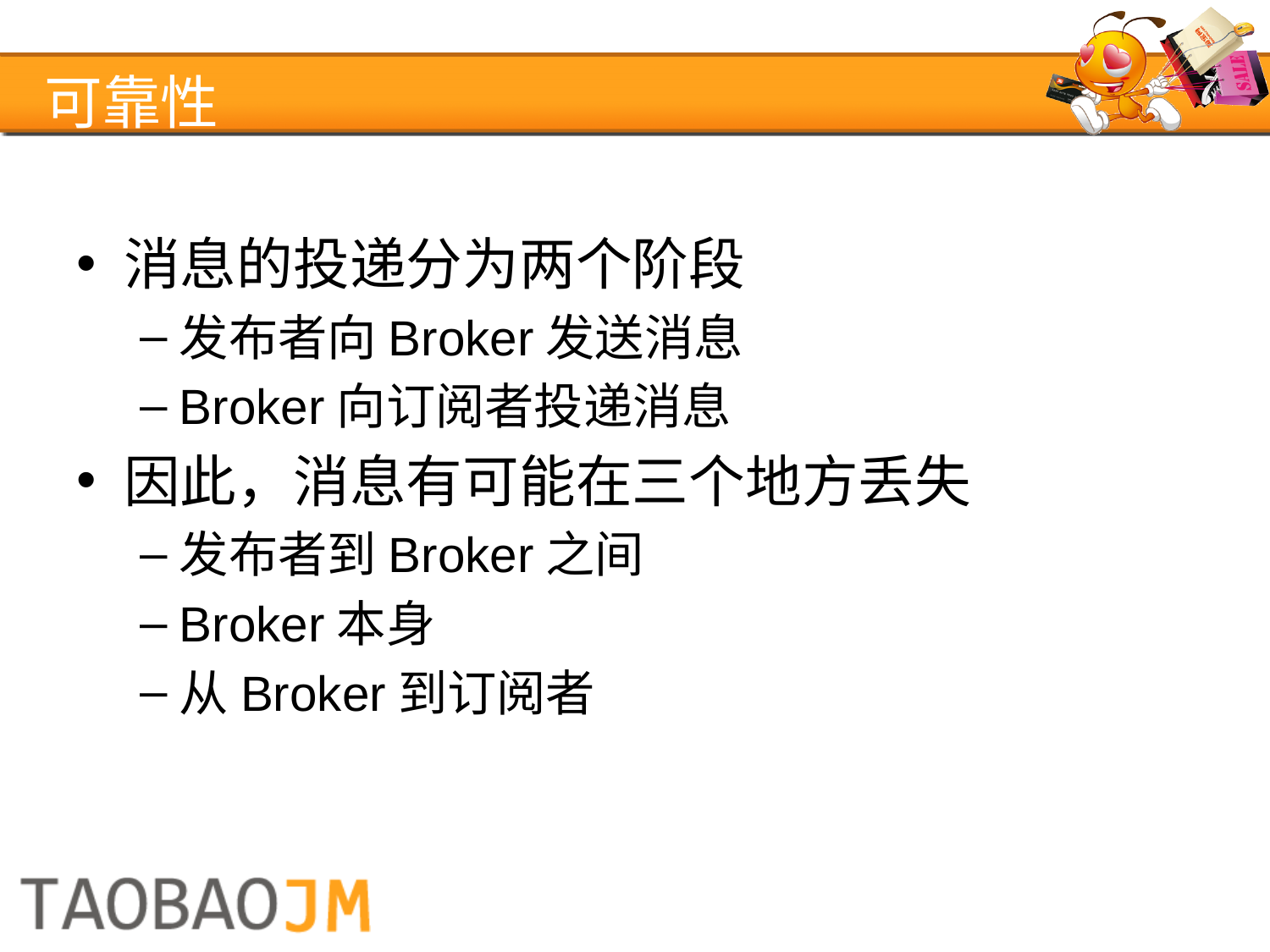

# 可靠性
消息的投递分为两个阶段
发布者向Broker发送消息
Broker向订阅者投递消息
因此，消息有可能在三个地方丢失
发布者到Broker之间
Broker本身
从Broker到订阅者